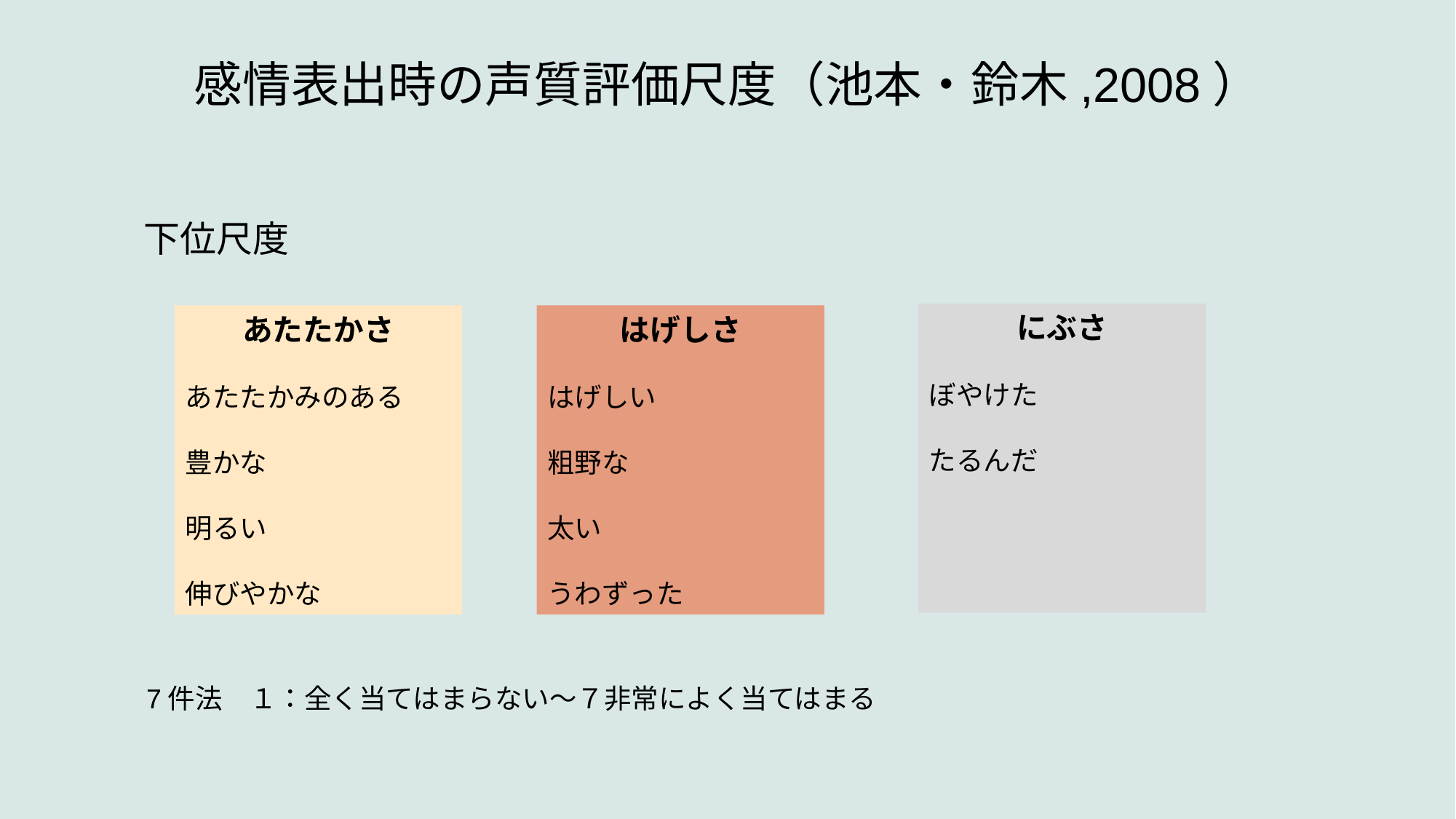

# 感情表出時の声質評価尺度（池本・鈴木,2008）
下位尺度
にぶさ

ぼやけた

たるんだ

あたたかさ

あたたかみのある

豊かな

明るい

伸びやかな
はげしさ

はげしい

粗野な

太い

うわずった
7件法　１：全く当てはまらない～７非常によく当てはまる